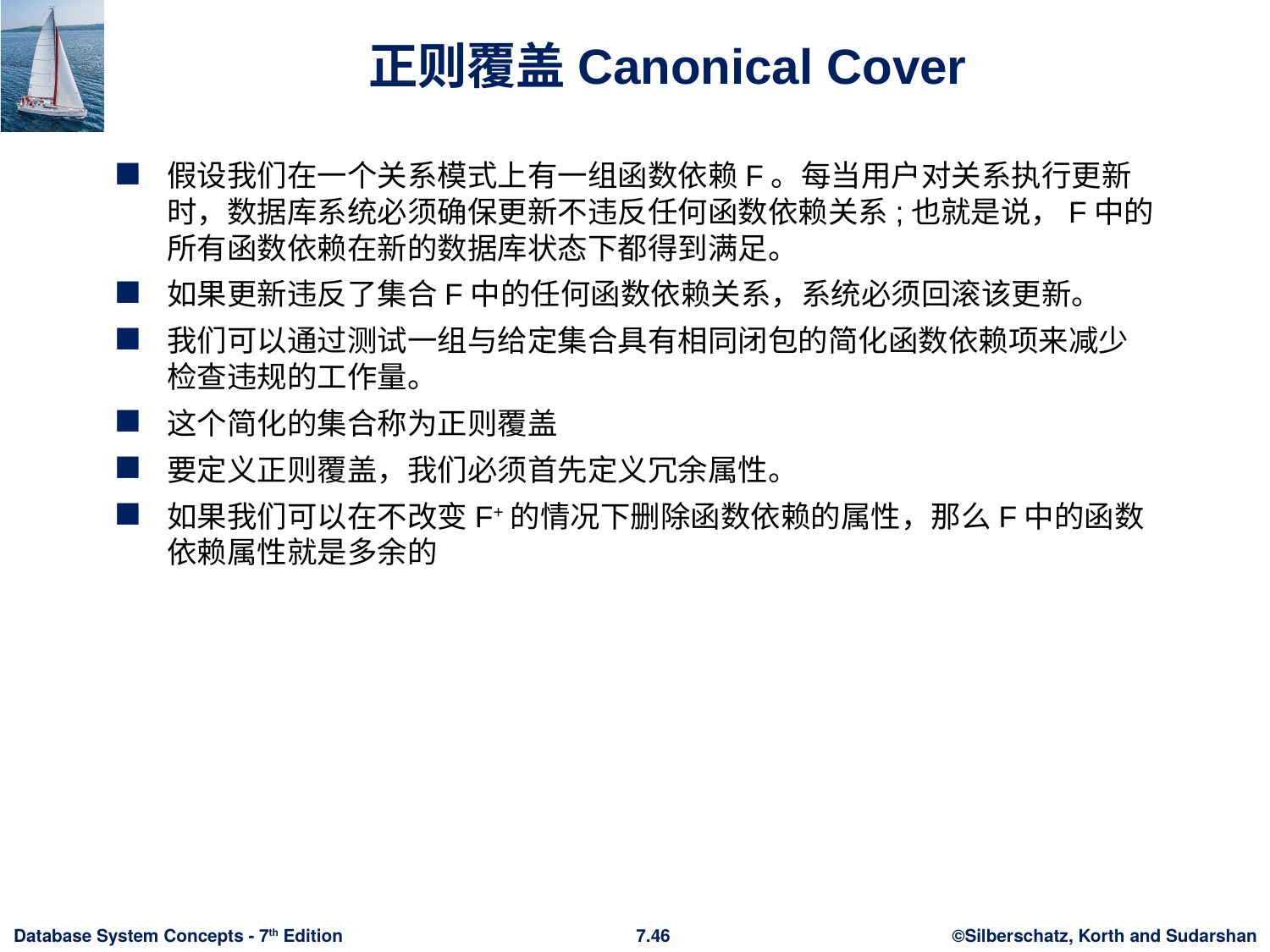

# 正则覆盖Canonical Cover
假设我们在一个关系模式上有一组函数依赖F。每当用户对关系执行更新时，数据库系统必须确保更新不违反任何函数依赖关系;也就是说，F中的所有函数依赖在新的数据库状态下都得到满足。
如果更新违反了集合F中的任何函数依赖关系，系统必须回滚该更新。
我们可以通过测试一组与给定集合具有相同闭包的简化函数依赖项来减少检查违规的工作量。
这个简化的集合称为正则覆盖
要定义正则覆盖，我们必须首先定义冗余属性。
如果我们可以在不改变F+的情况下删除函数依赖的属性，那么F中的函数依赖属性就是多余的